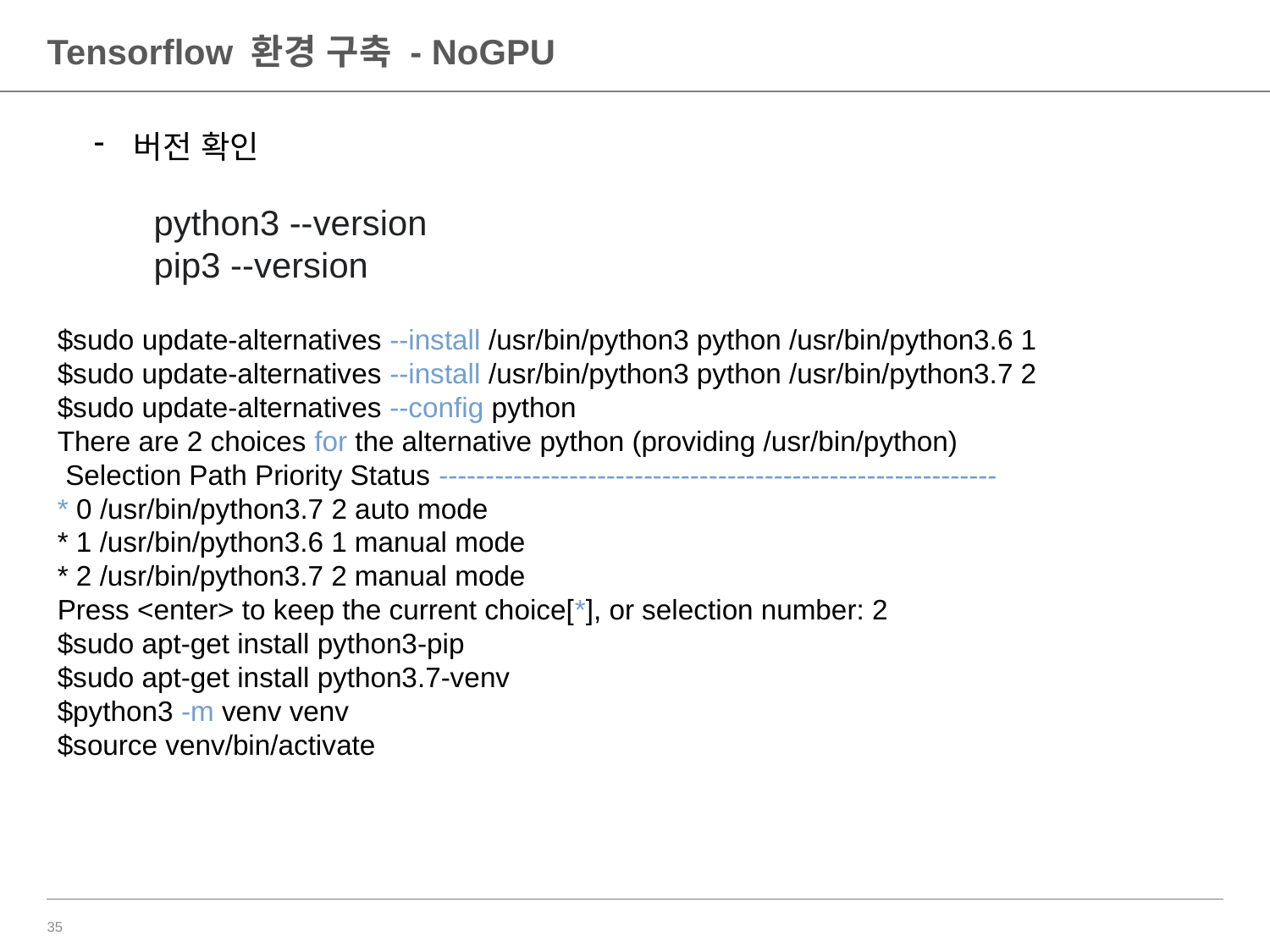

# Tensorflow 환경 구축 - NoGPU
버전 확인
python3 --version
pip3 --version
$sudo update-alternatives --install /usr/bin/python3 python /usr/bin/python3.6 1 $
$sudo update-alternatives --install /usr/bin/python3 python /usr/bin/python3.7 2 $
$sudo update-alternatives --config python
There are 2 choices for the alternative python (providing /usr/bin/python)
 Selection Path Priority Status ------------------------------------------------------------
* 0 /usr/bin/python3.7 2 auto mode
* 1 /usr/bin/python3.6 1 manual mode
* 2 /usr/bin/python3.7 2 manual mode
Press <enter> to keep the current choice[*], or selection number: 2 $
$sudo apt-get install python3-pip $
$sudo apt-get install python3.7-venv $
$python3 -m venv venv $
$source venv/bin/activate